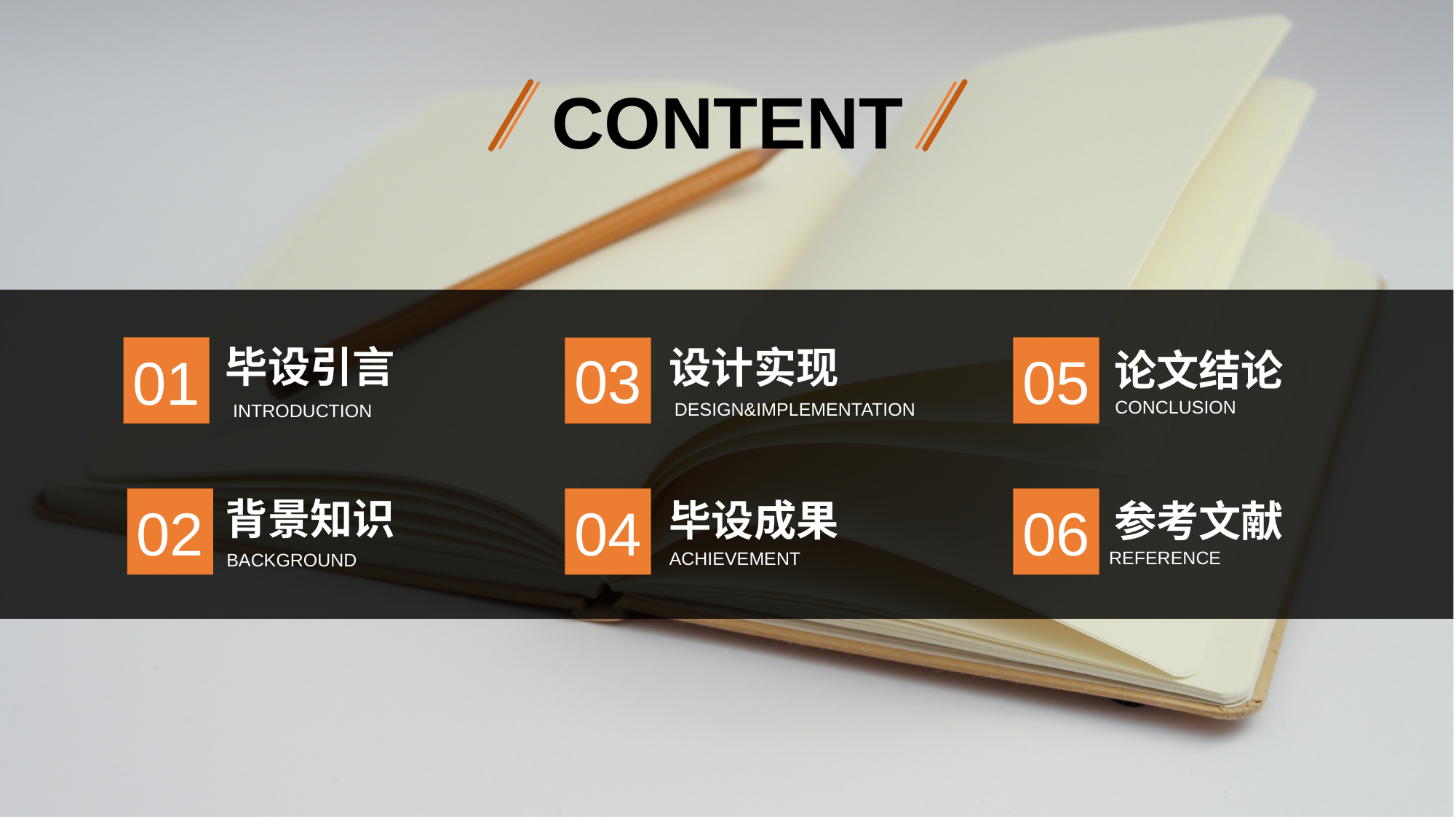

CONTENT

毕设引言
 INTRODUCTION
设计实现
DESIGN&IMPLEMENTATION
03

01

05
论文结论
CONCLUSION
背景知识
BACKGROUND
毕设成果
ACHIEVEMENT

04

02

06
参考文献
REFERENCE